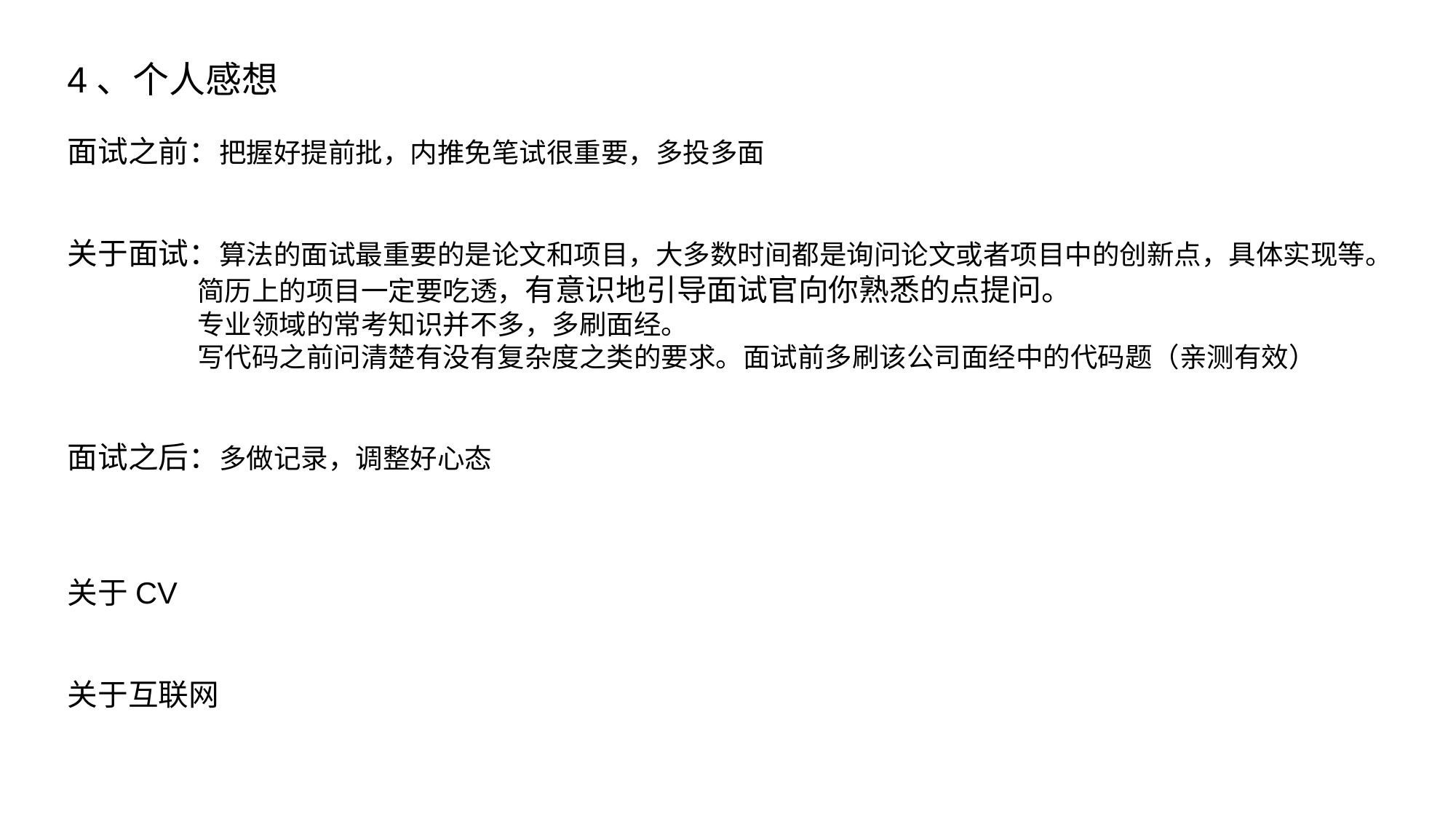

4、个人感想

面试之前：把握好提前批，内推免笔试很重要，多投多面

关于面试：算法的面试最重要的是论文和项目，大多数时间都是询问论文或者项目中的创新点，具体实现等。
                    简历上的项目一定要吃透，有意识地引导面试官向你熟悉的点提问。
                    专业领域的常考知识并不多，多刷面经。
                    写代码之前问清楚有没有复杂度之类的要求。面试前多刷该公司面经中的代码题（亲测有效）

面试之后：多做记录，调整好心态

关于CV

关于互联网